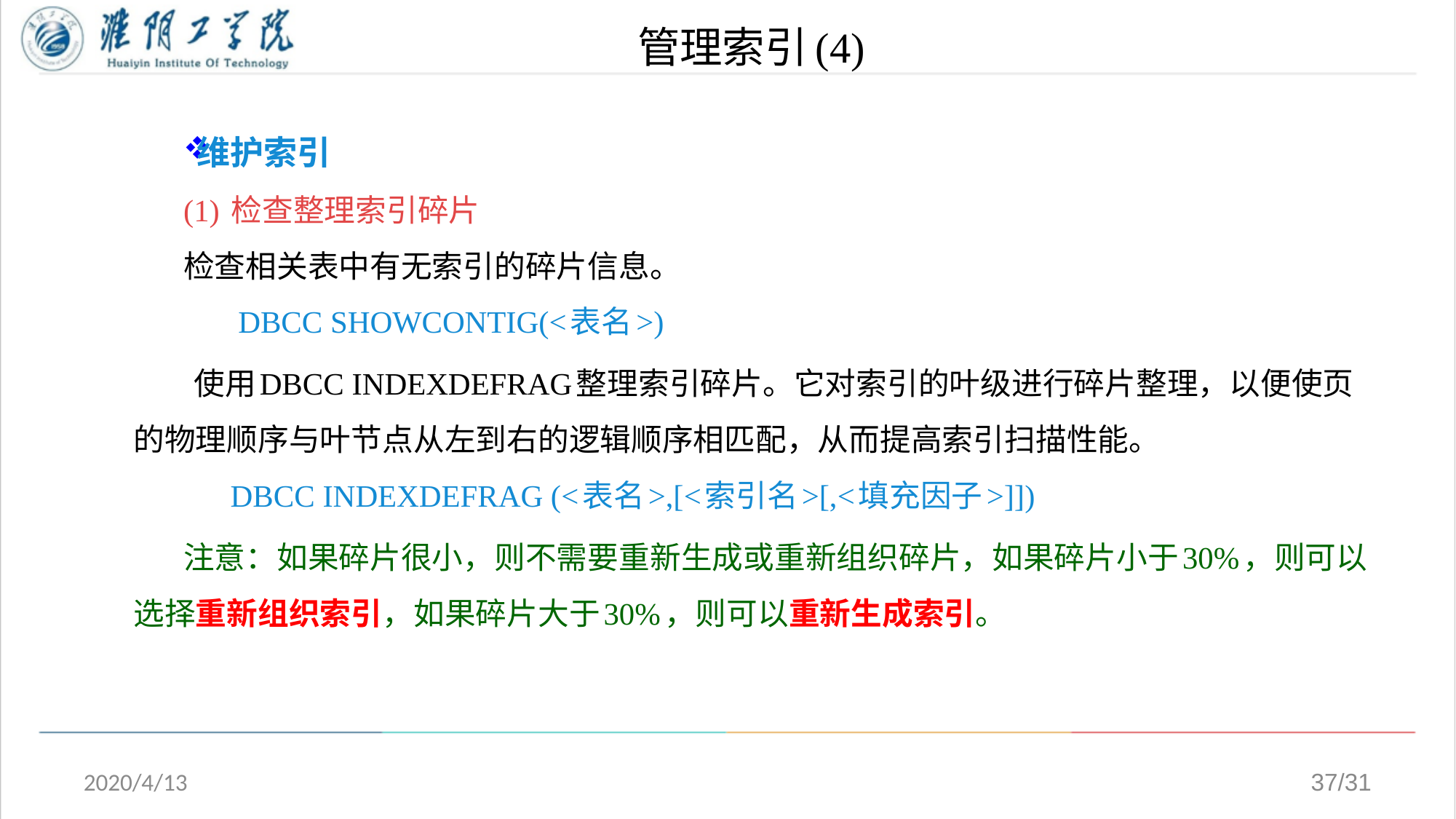

# 管理索引(4)
维护索引
(1) 检查整理索引碎片
检查相关表中有无索引的碎片信息。
       DBCC SHOWCONTIG(<表名>)
 使用DBCC INDEXDEFRAG整理索引碎片。它对索引的叶级进行碎片整理，以便使页的物理顺序与叶节点从左到右的逻辑顺序相匹配，从而提高索引扫描性能。
      DBCC INDEXDEFRAG (<表名>,[<索引名>[,<填充因子>]])
注意：如果碎片很小，则不需要重新生成或重新组织碎片，如果碎片小于30%，则可以选择重新组织索引，如果碎片大于30%，则可以重新生成索引。
2020/4/13
37/31